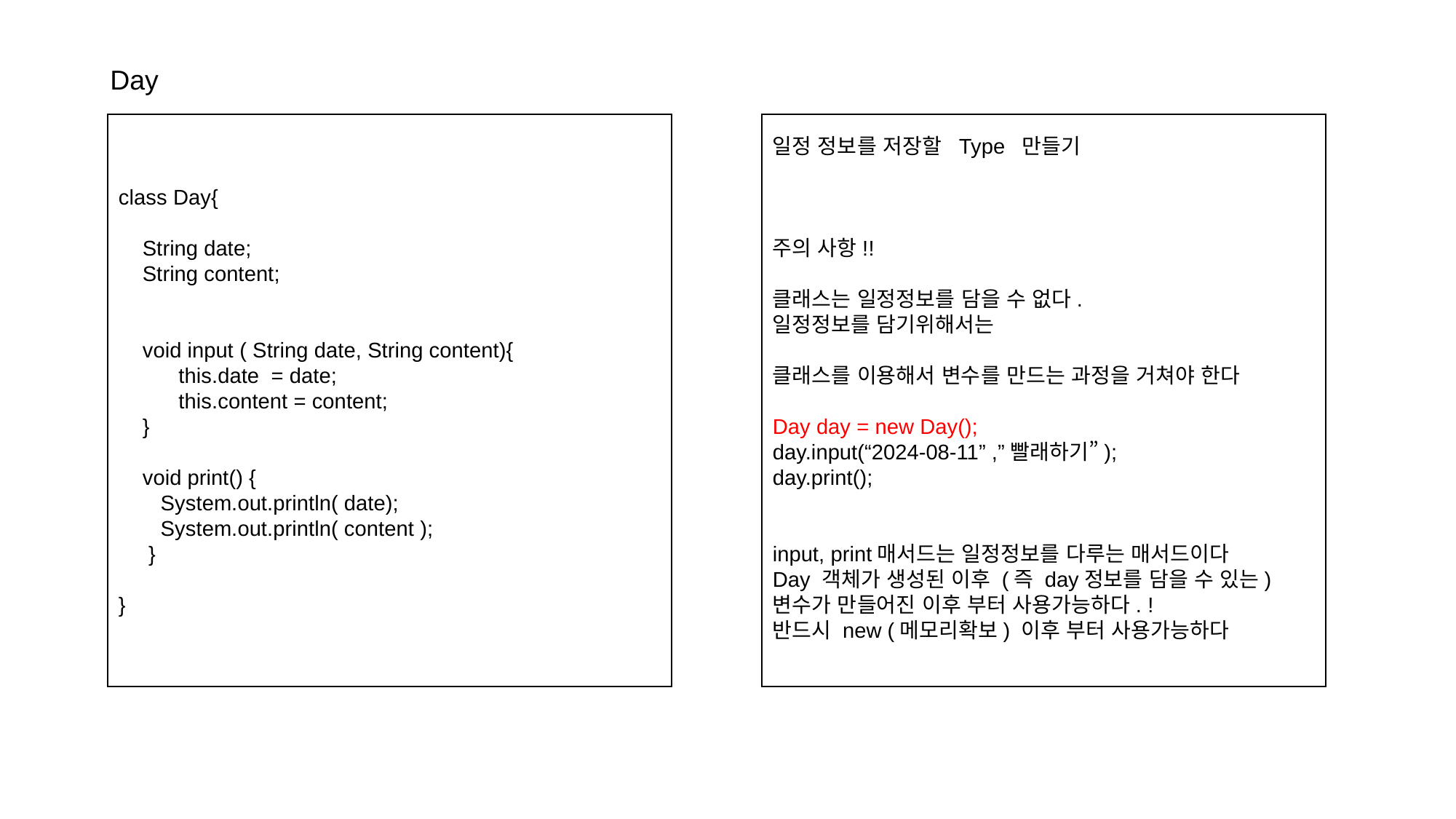

Day
class Day{

    String date;
    String content;

    void input ( String date, String content){
          this.date  = date;
          this.content = content;
    }

    void print() {
       System.out.println( date);
       System.out.println( content );
     }

}
일정 정보를 저장할  Type  만들기

주의 사항!!

클래스는 일정정보를 담을 수 없다.
일정정보를 담기위해서는

클래스를 이용해서 변수를 만드는 과정을 거쳐야 한다

Day day = new Day();
day.input(“2024-08-11” ,”빨래하기”);
day.print();

input, print매서드는 일정정보를 다루는 매서드이다
Day 객체가 생성된 이후 (즉 day정보를 담을 수 있는)
변수가 만들어진 이후 부터 사용가능하다. !
반드시 new (메모리확보) 이후 부터 사용가능하다